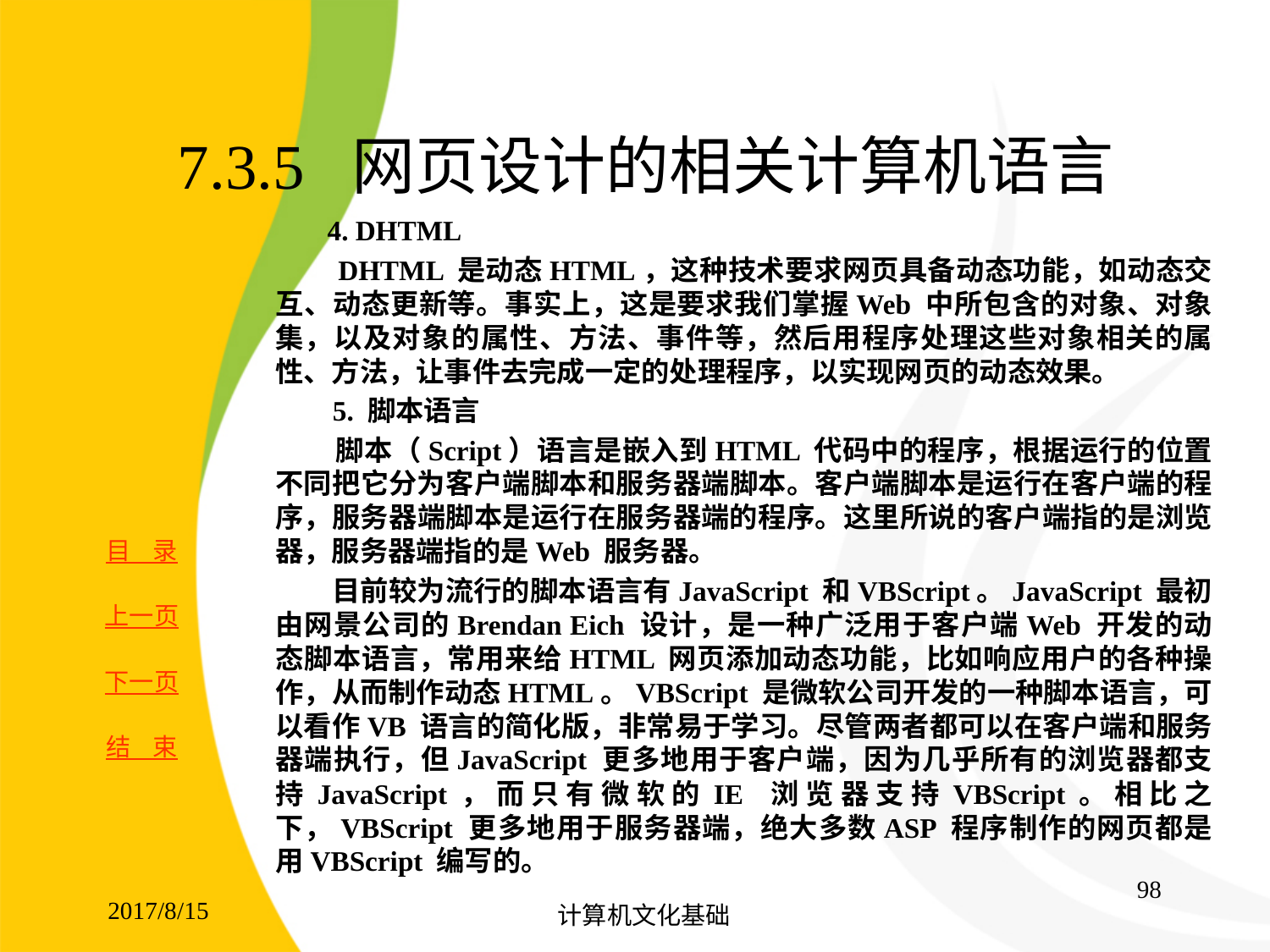

# 7.3.5  网页设计的相关计算机语言
	             4. DHTML
               DHTML 是动态HTML，这种技术要求网页具备动态功能，如动态交互、动态更新等。事实上，这是要求我们掌握Web 中所包含的对象、对象集，以及对象的属性、方法、事件等，然后用程序处理这些对象相关的属性、方法，让事件去完成一定的处理程序，以实现网页的动态效果。
               5. 脚本语言
               脚本（Script）语言是嵌入到HTML 代码中的程序，根据运行的位置不同把它分为客户端脚本和服务器端脚本。客户端脚本是运行在客户端的程序，服务器端脚本是运行在服务器端的程序。这里所说的客户端指的是浏览器，服务器端指的是Web 服务器。
               目前较为流行的脚本语言有JavaScript 和VBScript。JavaScript 最初由网景公司的Brendan Eich 设计，是一种广泛用于客户端Web 开发的动态脚本语言，常用来给HTML 网页添加动态功能，比如响应用户的各种操作，从而制作动态HTML。VBScript 是微软公司开发的一种脚本语言，可以看作VB 语言的简化版，非常易于学习。尽管两者都可以在客户端和服务器端执行，但JavaScript 更多地用于客户端，因为几乎所有的浏览器都支持JavaScript，而只有微软的IE 浏览器支持VBScript。相比之下，VBScript 更多地用于服务器端，绝大多数ASP 程序制作的网页都是用VBScript 编写的。
98
2017/8/15